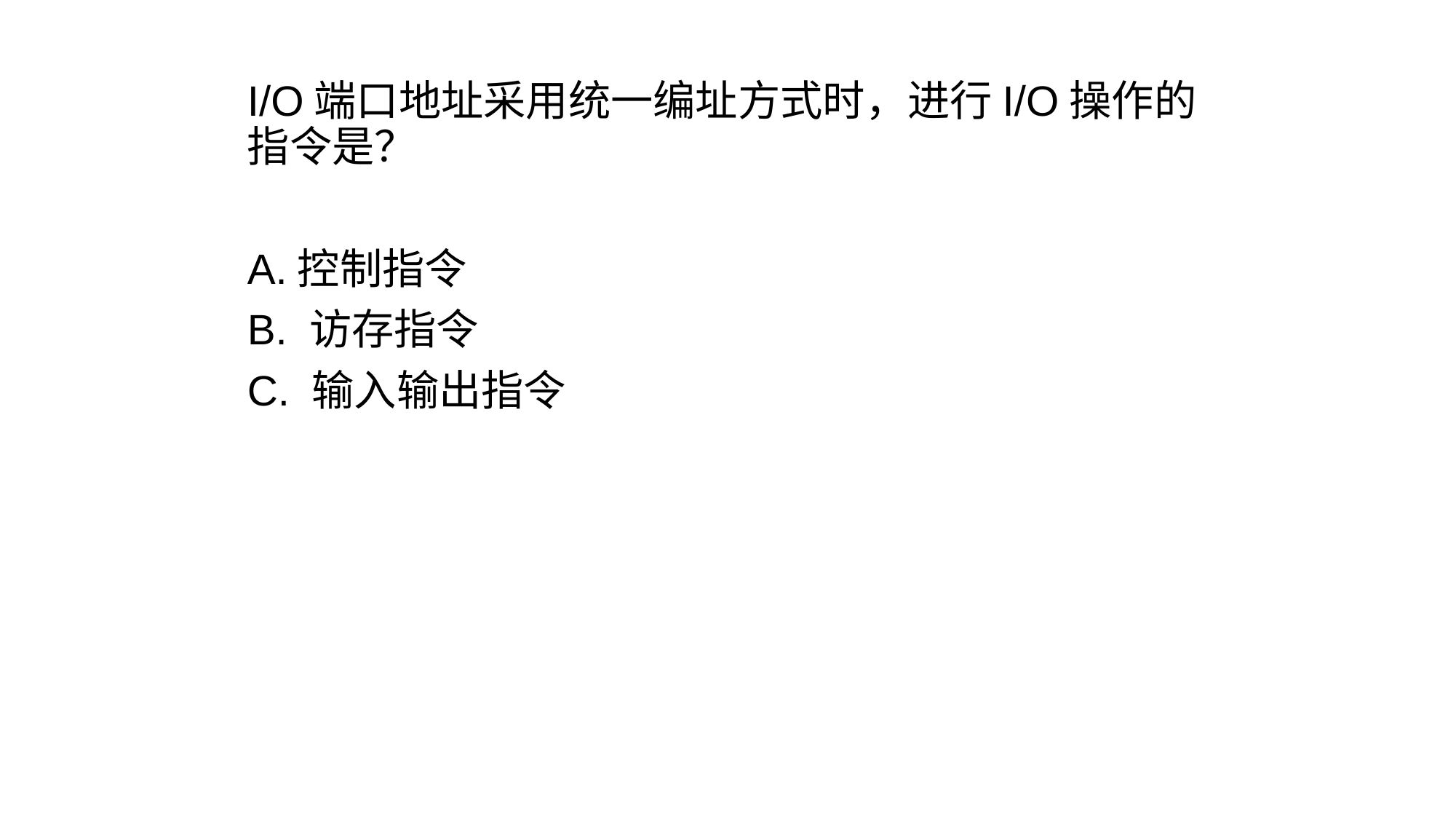

I/O端口地址采用统一编址方式时，进行I/O操作的指令是？

A.控制指令
B. 访存指令
C. 输入输出指令